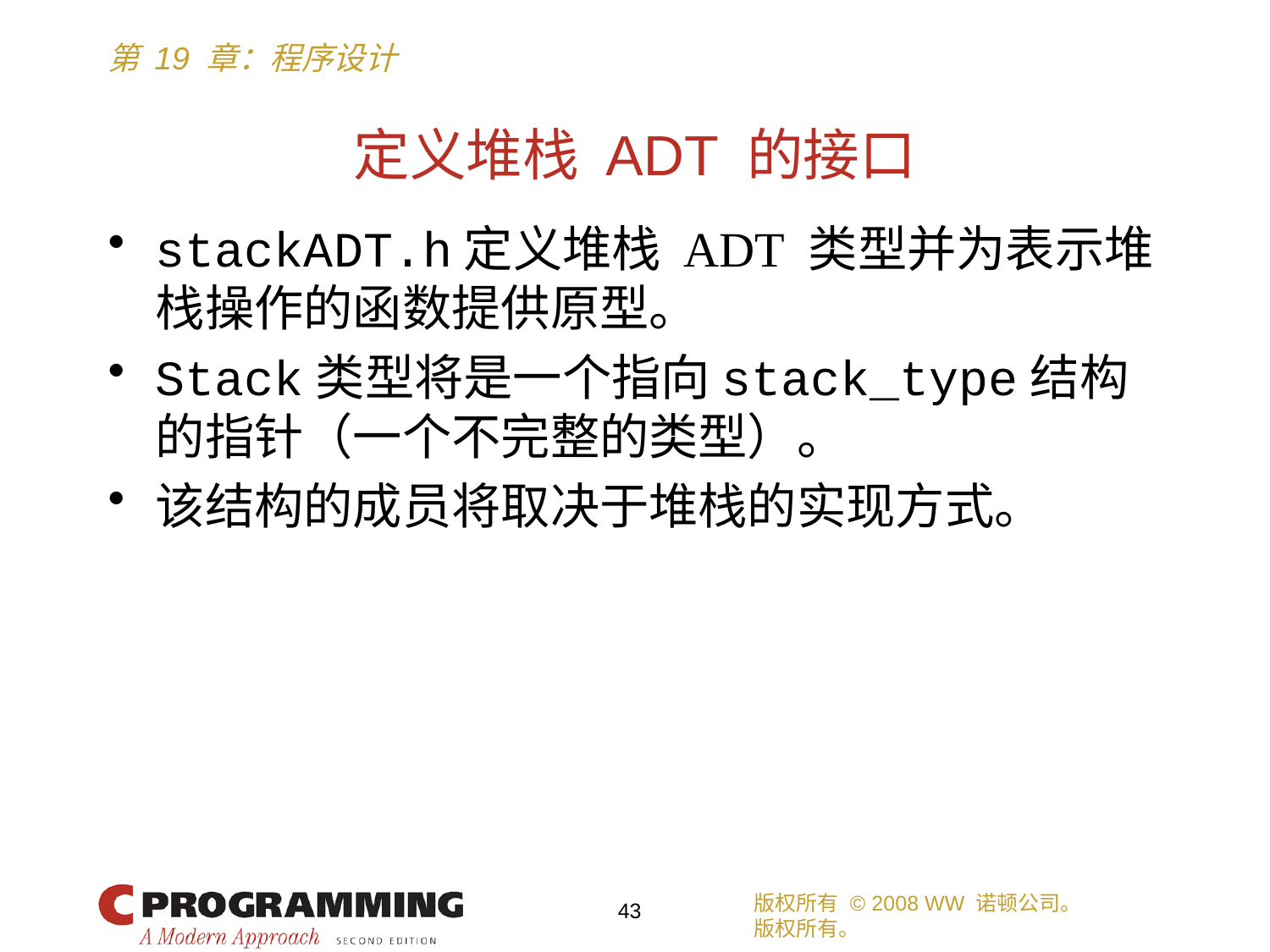

# 定义堆栈 ADT 的接口
stackADT.h定义堆栈 ADT 类型并为表示堆栈操作的函数提供原型。
Stack类型将是一个指向stack_type结构的指针（一个不完整的类型）。
该结构的成员将取决于堆栈的实现方式。
版权所有 © 2008 WW 诺顿公司。
版权所有。
43